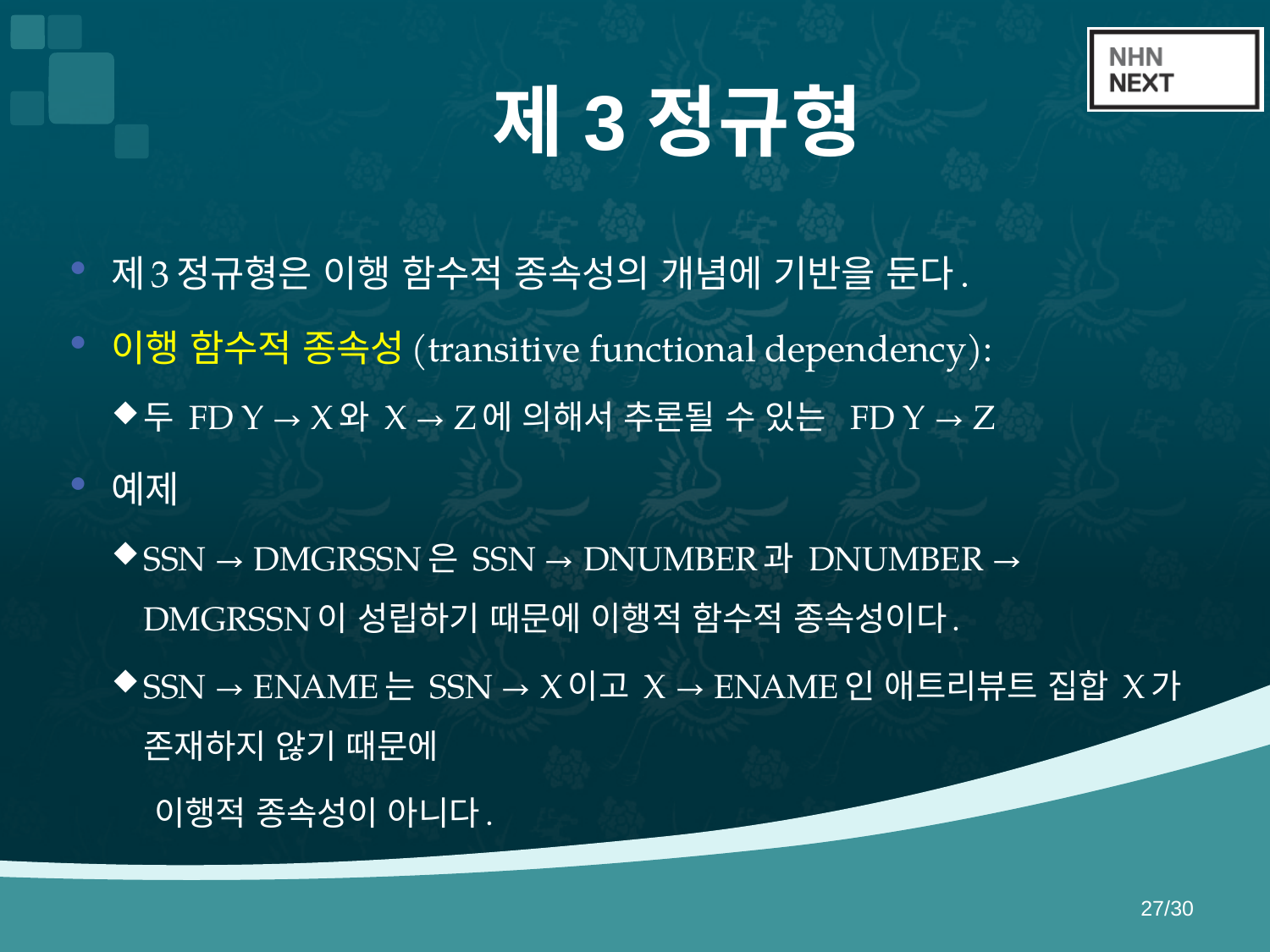

# 제3정규형
제3정규형은 이행 함수적 종속성의 개념에 기반을 둔다.
이행 함수적 종속성(transitive functional dependency):
두 FD Y → X와 X → Z에 의해서 추론될 수 있는  FD Y → Z
예제
SSN → DMGRSSN은 SSN → DNUMBER과 DNUMBER → DMGRSSN이 성립하기 때문에 이행적 함수적 종속성이다.
SSN → ENAME는 SSN → X이고 X → ENAME인 애트리뷰트 집합 X가 존재하지 않기 때문에
    이행적 종속성이 아니다.
27/30